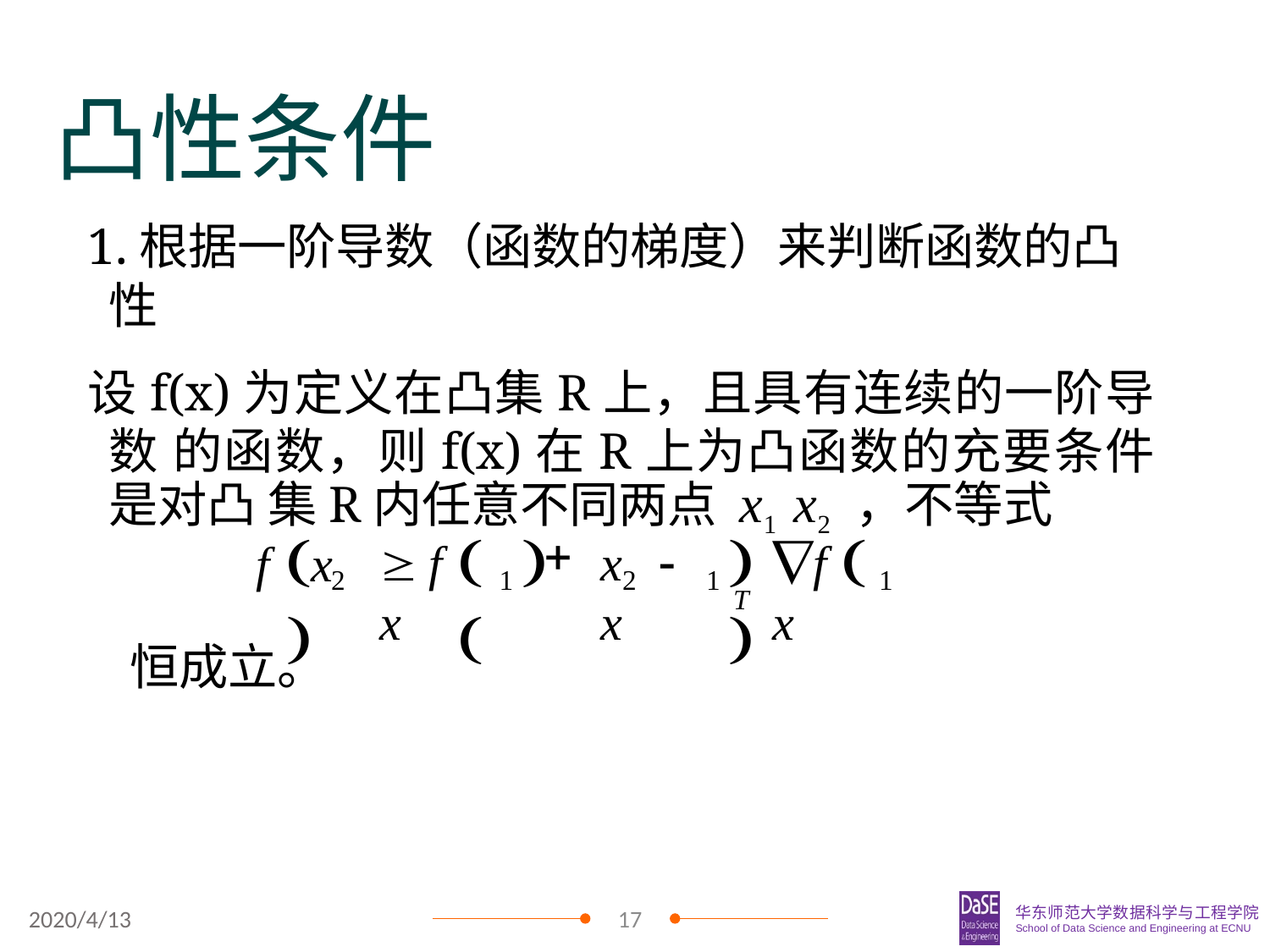

凸性条件
1.根据一阶导数（函数的梯度）来判断函数的凸性
设f(x)为定义在凸集R上，且具有连续的一阶导数 的函数，则f(x)在R上为凸函数的充要条件是对凸 集R内任意不同两点 x1  x2  ，不等式
T
(	)
(	)	(
)	(	)
≥	f	x
x	− x
∇f	x
f	x
2
1
2
1
1
恒成立。